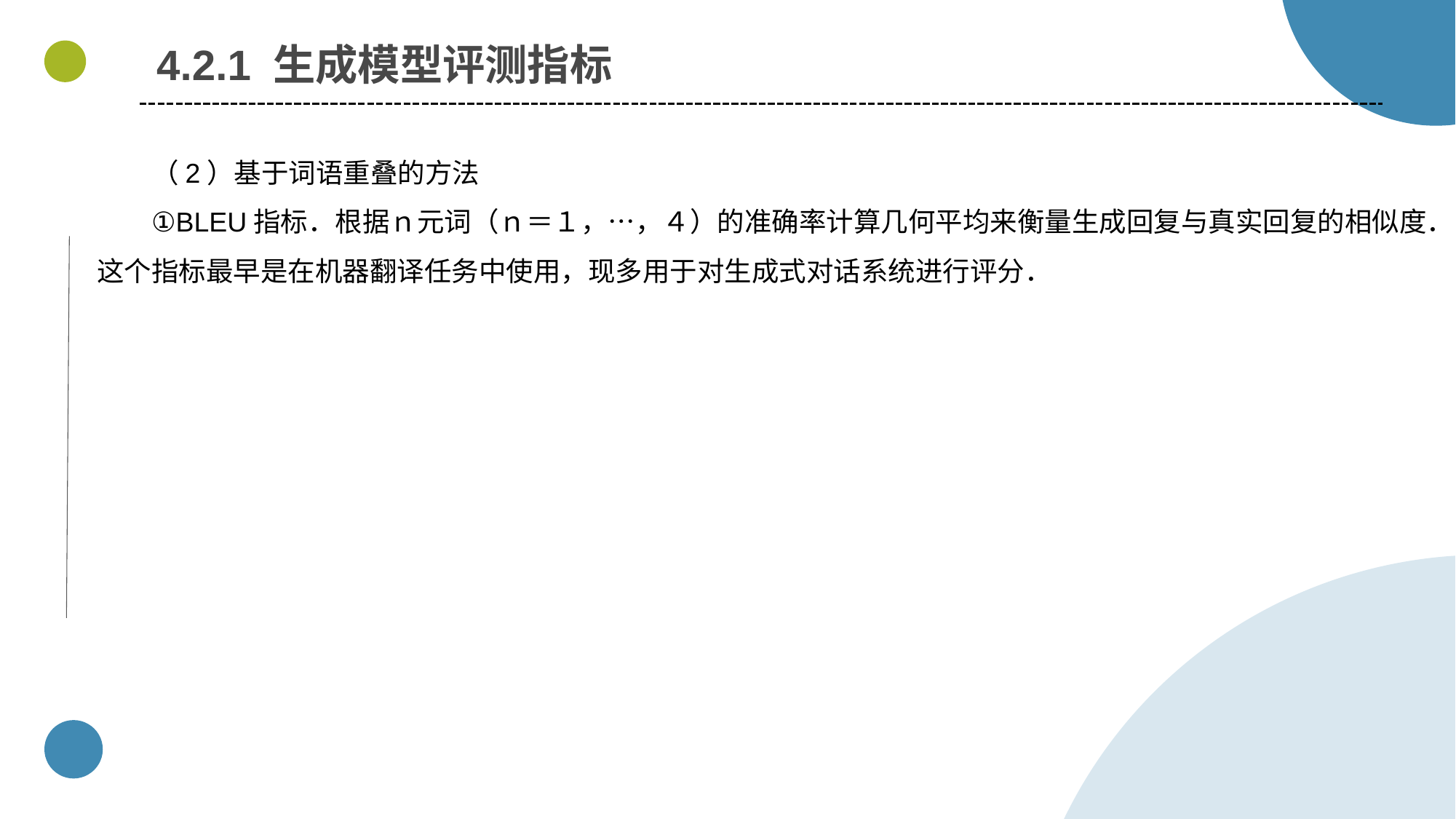

4.2.1 生成模型评测指标
（2）基于词语重叠的方法
①BLEU指标．根据ｎ元词（ｎ＝１，…，４）的准确率计算几何平均来衡量生成回复与真实回复的相似度．这个指标最早是在机器翻译任务中使用，现多用于对生成式对话系统进行评分．